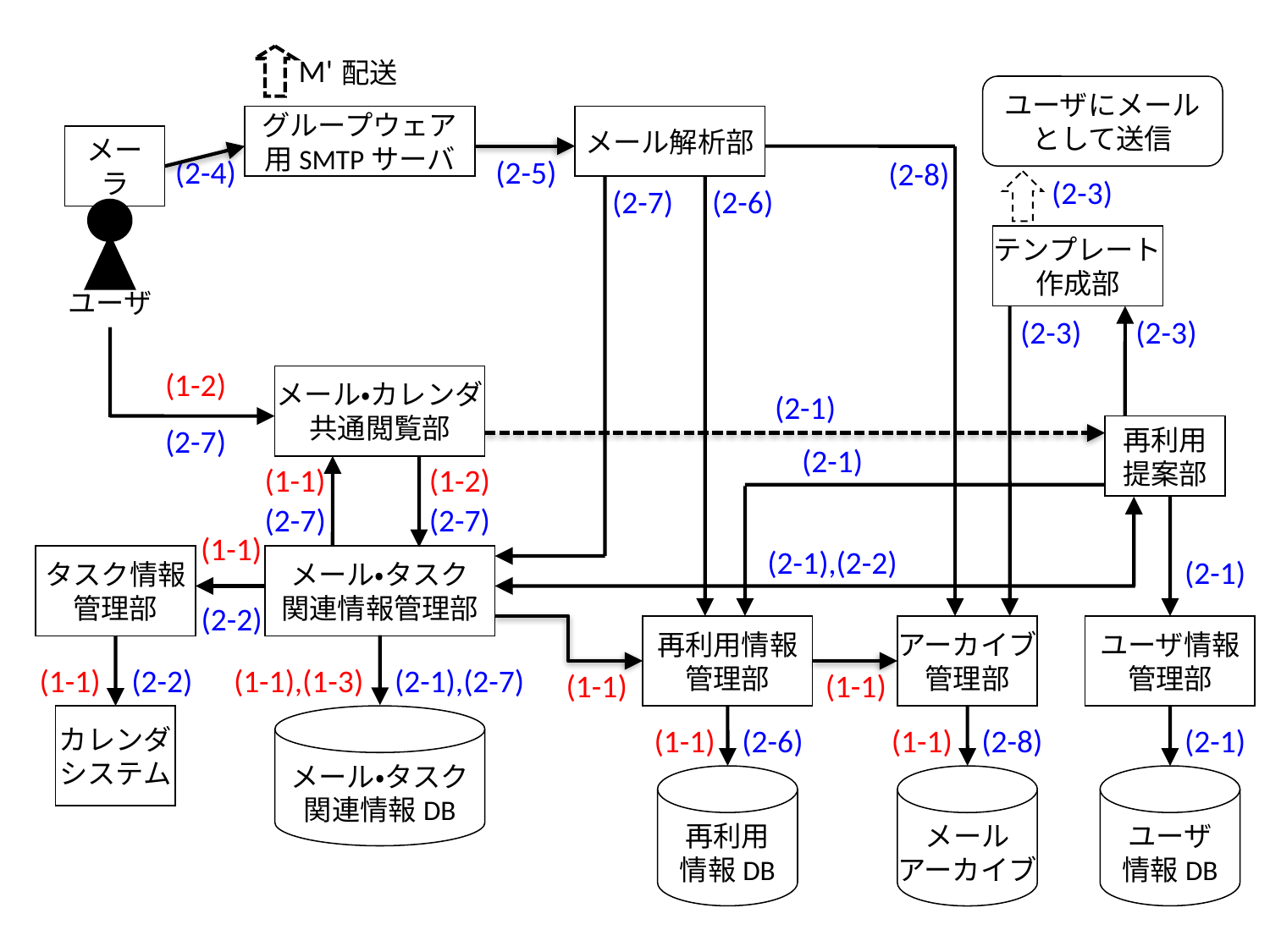

M'
配送

ユーザにメール
として送信
グループウェア
用SMTPサーバ
メール解析部
メーラ

(2-4)
(2-5)

(2-8)
(2-3)
(2-7)

(2-6)

テンプレート
作成部
ユーザ
(2-3)

(2-3)

(1-2)
メール・カレンダ
共通閲覧部
(2-1)
(2-7)

再利用
提案部
(2-1)
(1-1)
(1-2)

(2-7)
(2-7)

(1-1)
(2-1),(2-2)
タスク情報
管理部
メール・タスク
関連情報管理部
(2-1)

(2-2)
再利用情報
管理部
アーカイブ
管理部
ユーザ情報
管理部

(2-2)
(1-1)
(1-1),(1-3)
(2-1),(2-7)
(1-1)
(1-1)
カレンダ
システム
メール・タスク
関連情報DB

(1-1)
(2-6)
(2-8)
(2-1)
(1-1)
メール
アーカイブ
再利用
情報DB
ユーザ
情報DB